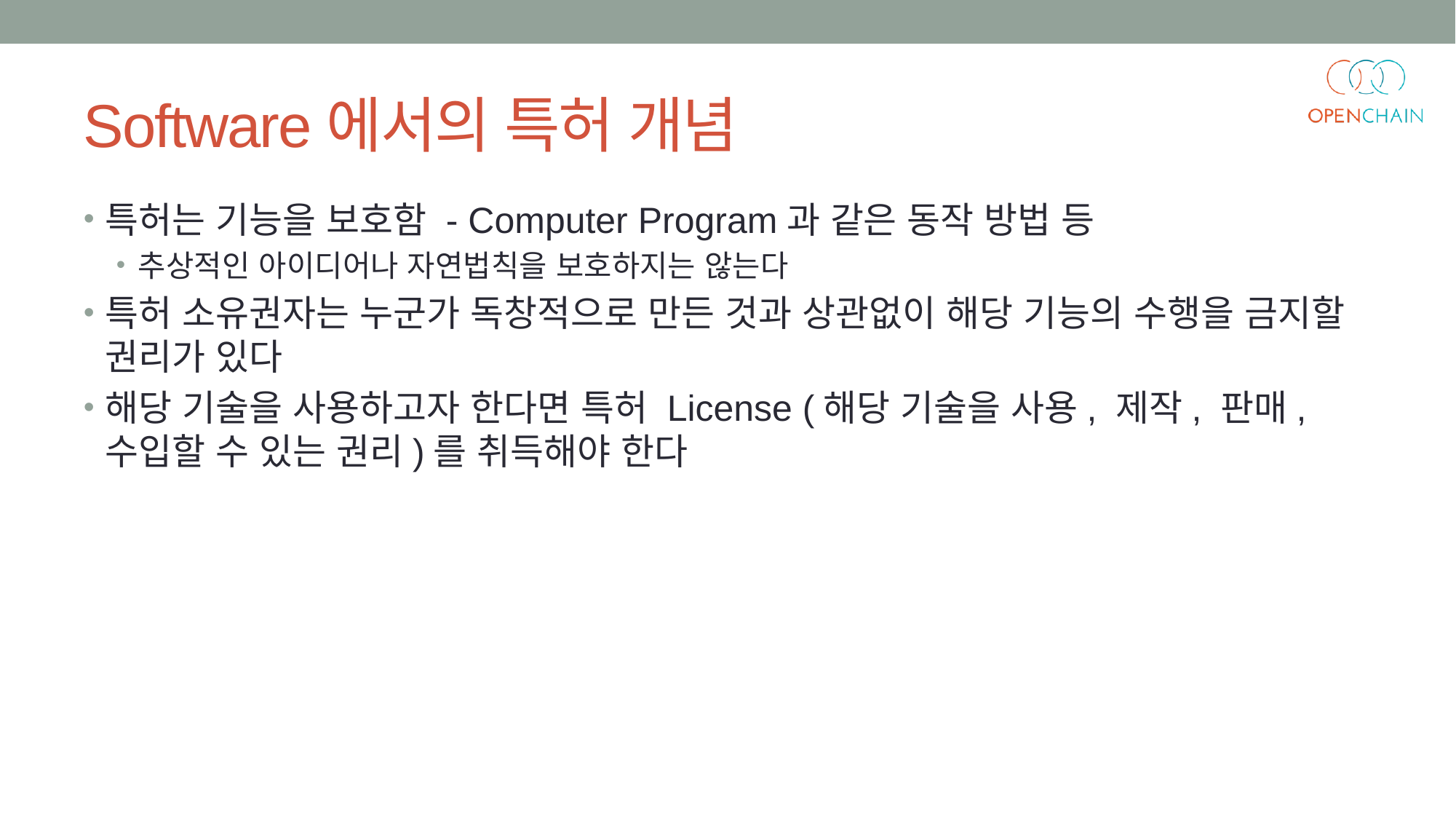

# Software에서의 특허 개념
특허는 기능을 보호함 - Computer Program과 같은 동작 방법 등
추상적인 아이디어나 자연법칙을 보호하지는 않는다
특허 소유권자는 누군가 독창적으로 만든 것과 상관없이 해당 기능의 수행을 금지할 권리가 있다
해당 기술을 사용하고자 한다면 특허 License (해당 기술을 사용, 제작, 판매, 수입할 수 있는 권리)를 취득해야 한다